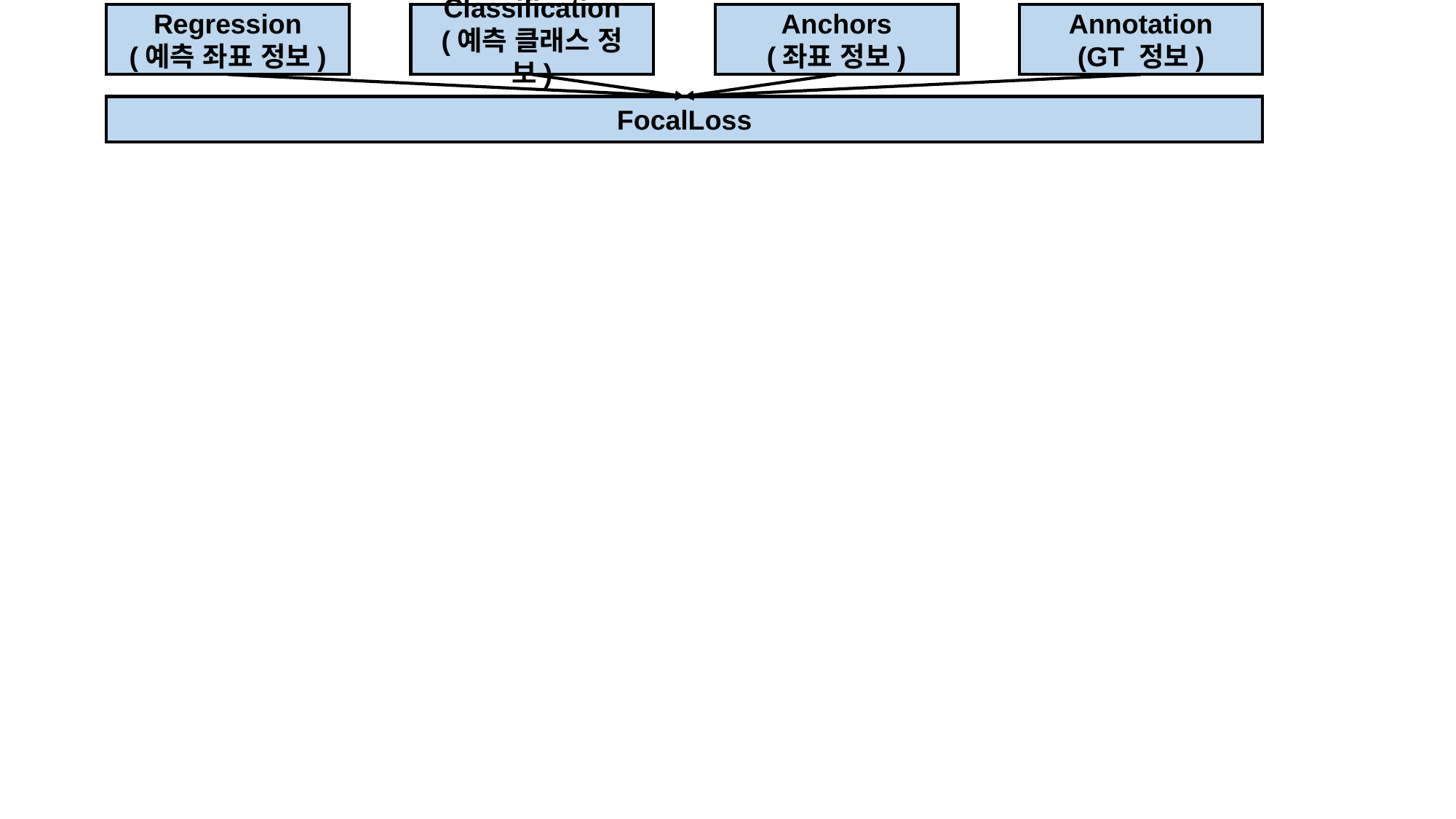

Regression
(예측 좌표 정보)
Classification
(예측 클래스 정보)
Anchors
(좌표 정보)
Annotation
(GT 정보)
FocalLoss